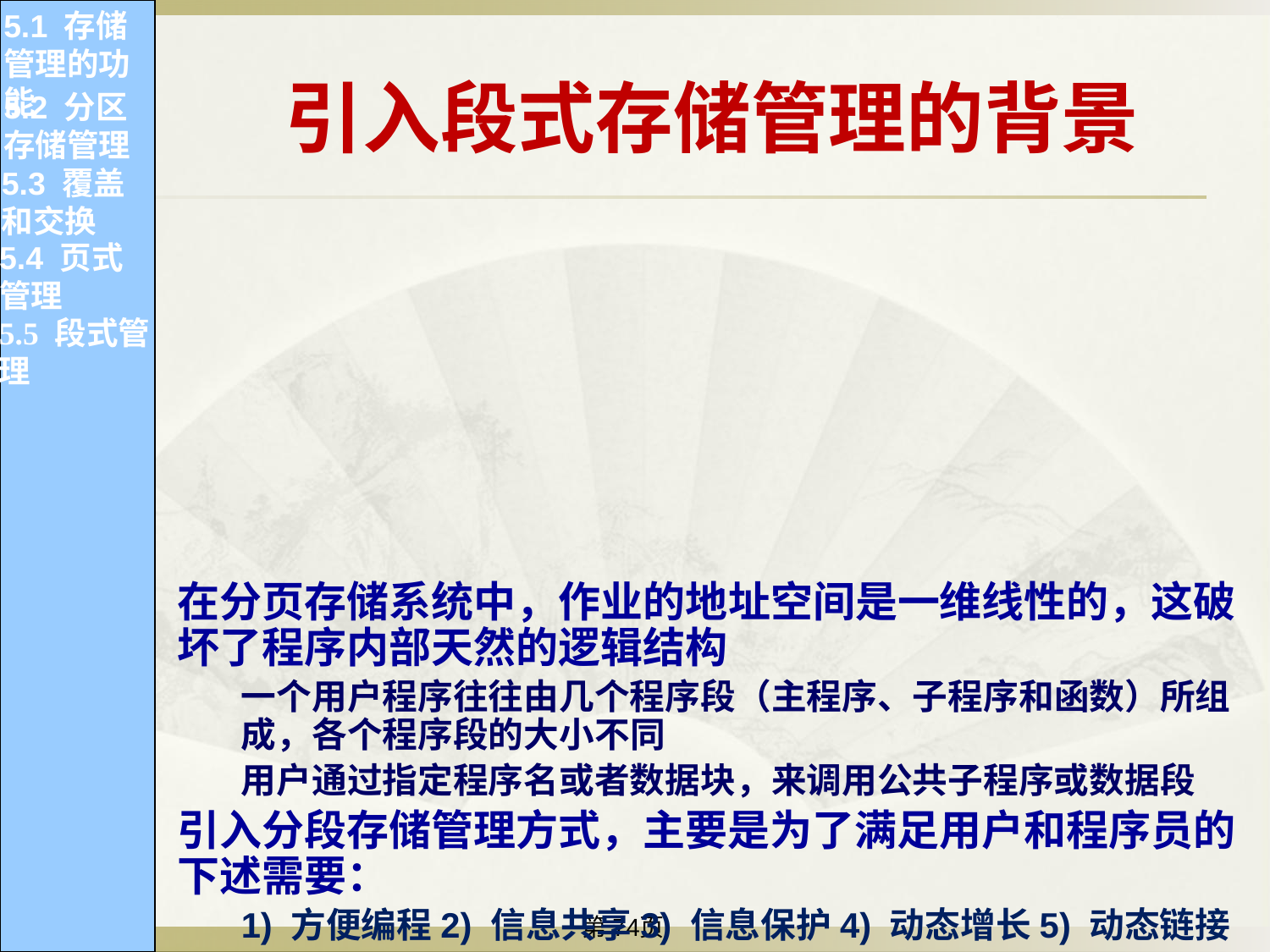

5.1 存储管理的功能
引入段式存储管理的背景
5.2 分区存储管理
5.3 覆盖和交换
在分页存储系统中，作业的地址空间是一维线性的，这破坏了程序内部天然的逻辑结构
一个用户程序往往由几个程序段（主程序、子程序和函数）所组成，各个程序段的大小不同
用户通过指定程序名或者数据块，来调用公共子程序或数据段
引入分段存储管理方式，主要是为了满足用户和程序员的下述需要：
1) 方便编程2) 信息共享3) 信息保护4) 动态增长5) 动态链接
5.4 页式管理
5.5 段式管理